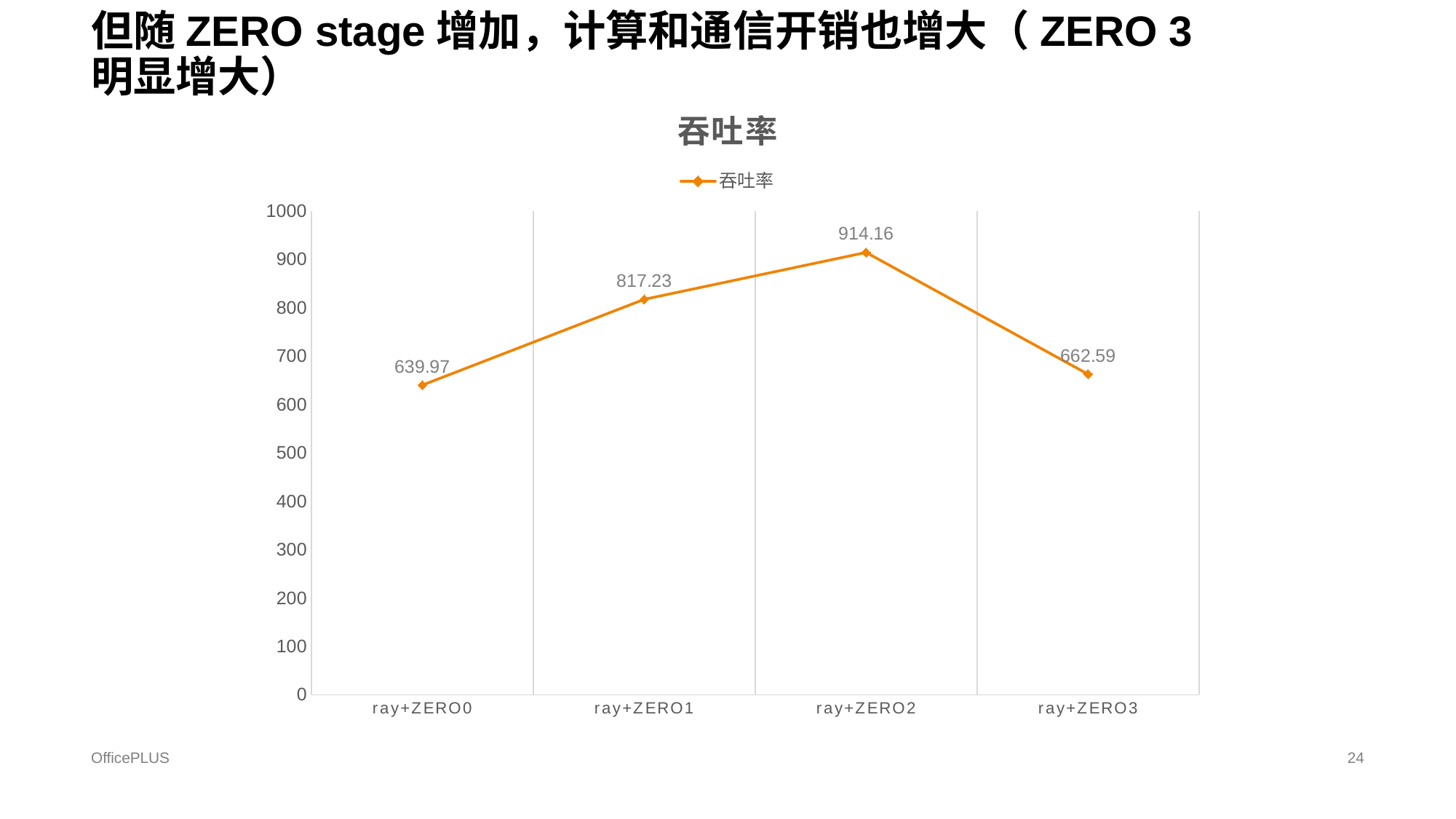

# 但随ZERO stage增加，计算和通信开销也增大（ZERO 3明显增大）

### Chart:

| Category | 吞吐率 |
|---|---|
| ray+ZERO0 | 639.97 |
| ray+ZERO1 | 817.23 |
| ray+ZERO2 | 914.16 |
| ray+ZERO3 | 662.59 |
OfficePLUS
24